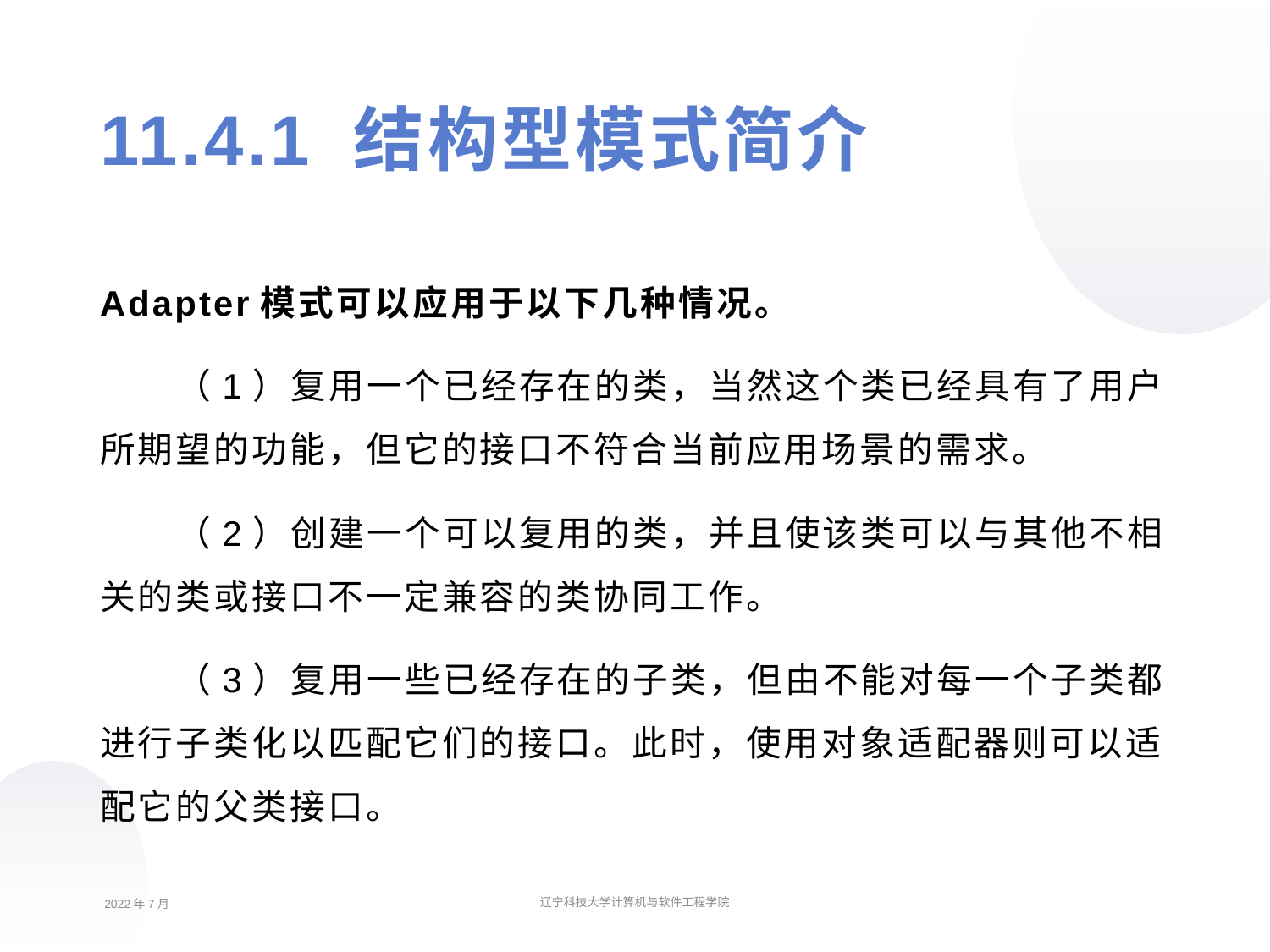

11.4.1 结构型模式简介
Adapter模式可以应用于以下几种情况。
（1）复用一个已经存在的类，当然这个类已经具有了用户所期望的功能，但它的接口不符合当前应用场景的需求。
（2）创建一个可以复用的类，并且使该类可以与其他不相关的类或接口不一定兼容的类协同工作。
（3）复用一些已经存在的子类，但由不能对每一个子类都进行子类化以匹配它们的接口。此时，使用对象适配器则可以适配它的父类接口。

2022年7月
辽宁科技大学计算机与软件工程学院
71